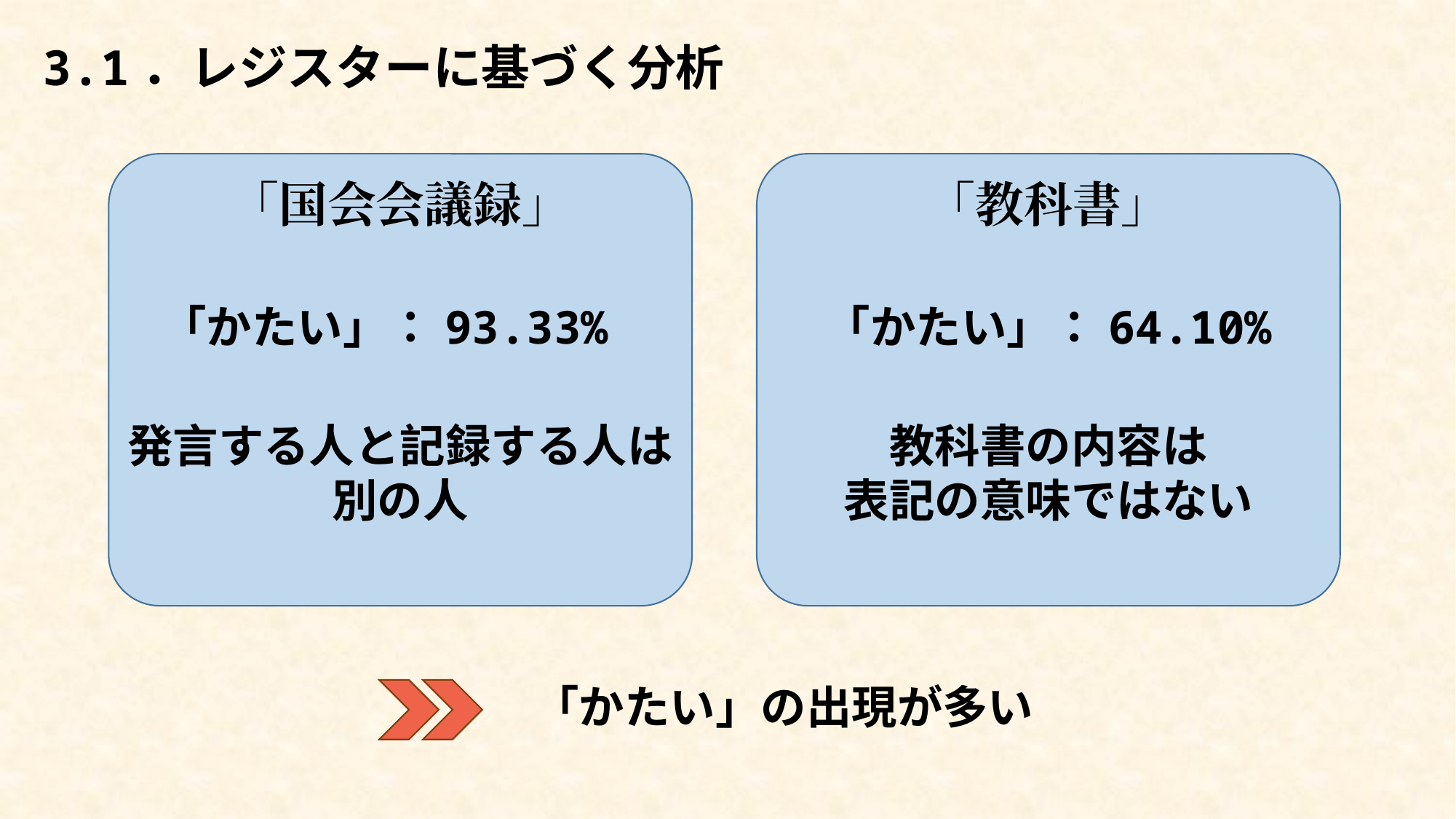

3.1．レジスターに基づく分析
「国会会議録」
「教科書」
「かたい」：93.33%
「かたい」：64.10%
発言する人と記録する人は
別の人
教科書の内容は
表記の意味ではない
「かたい」の出現が多い